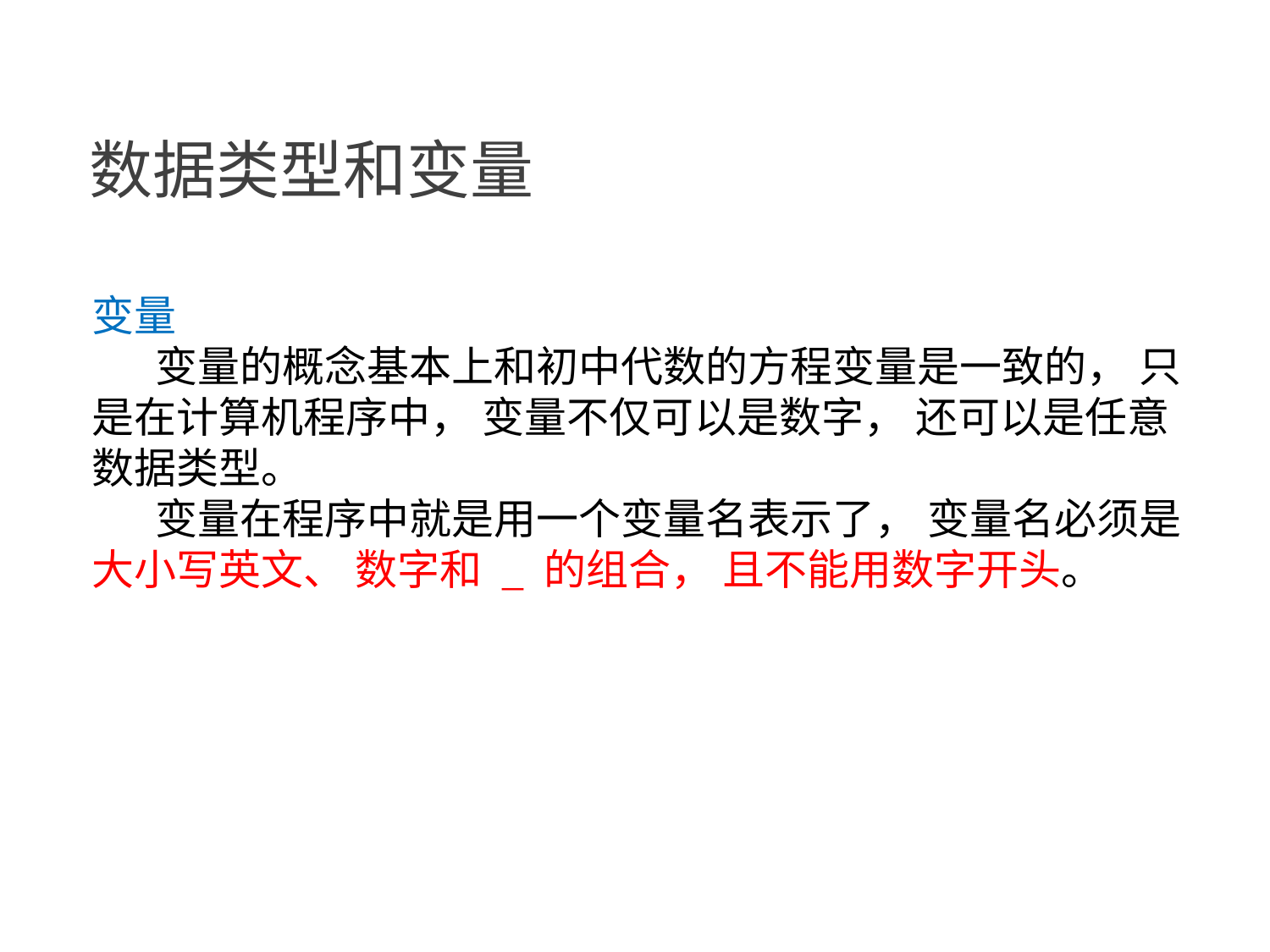

数据类型和变量
变量
变量的概念基本上和初中代数的方程变量是一致的， 只是在计算机程序中， 变量不仅可以是数字， 还可以是任意数据类型。
变量在程序中就是用一个变量名表示了， 变量名必须是大小写英文、 数字和 _ 的组合， 且不能用数字开头。